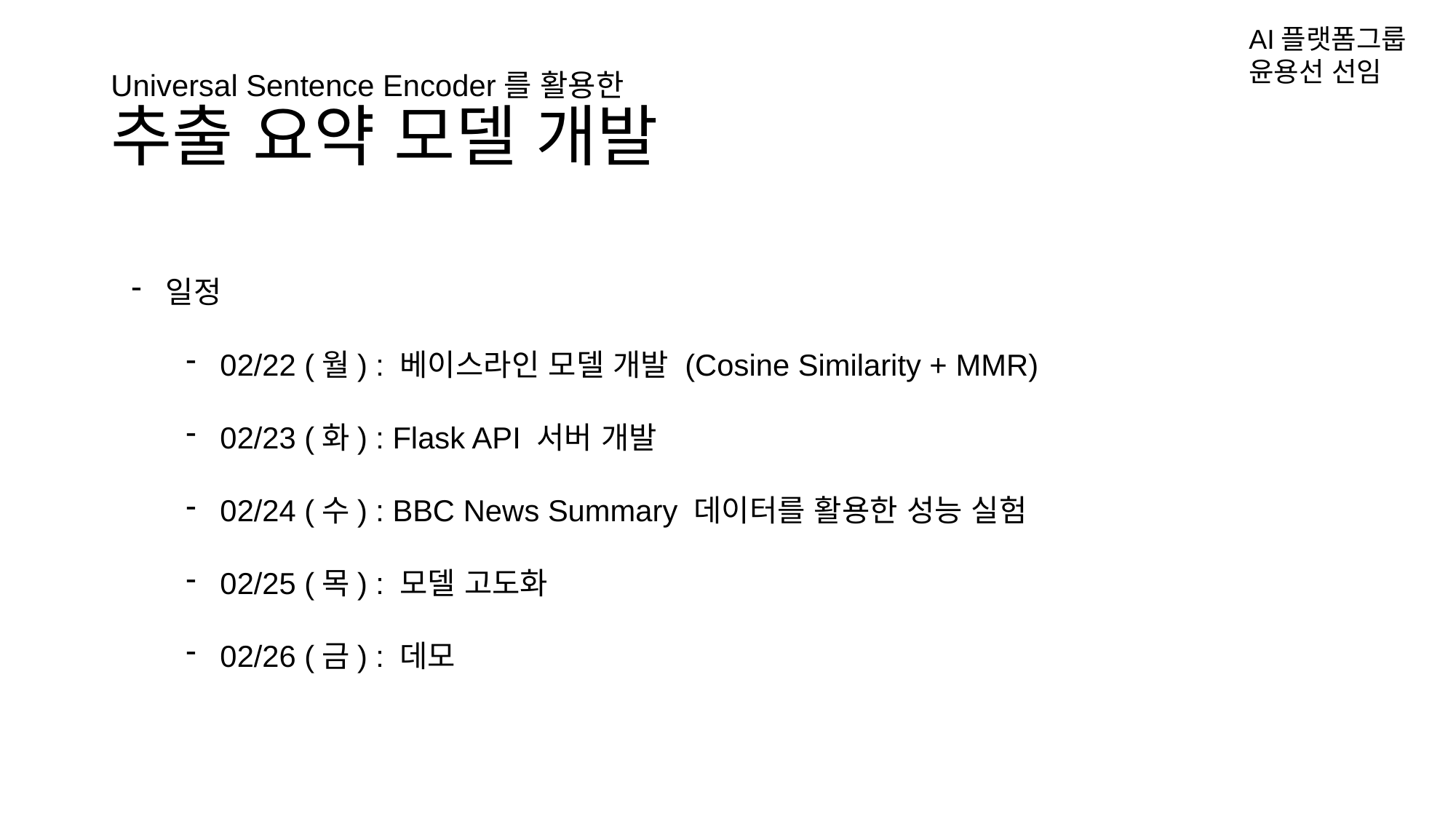

AI플랫폼그룹
윤용선 선임
# Universal Sentence Encoder를 활용한 추출 요약 모델 개발
일정

02/22 (월) : 베이스라인 모델 개발 (Cosine Similarity + MMR)

02/23 (화) : Flask API 서버 개발

02/24 (수) : BBC News Summary 데이터를 활용한 성능 실험

02/25 (목) : 모델 고도화

02/26 (금) : 데모